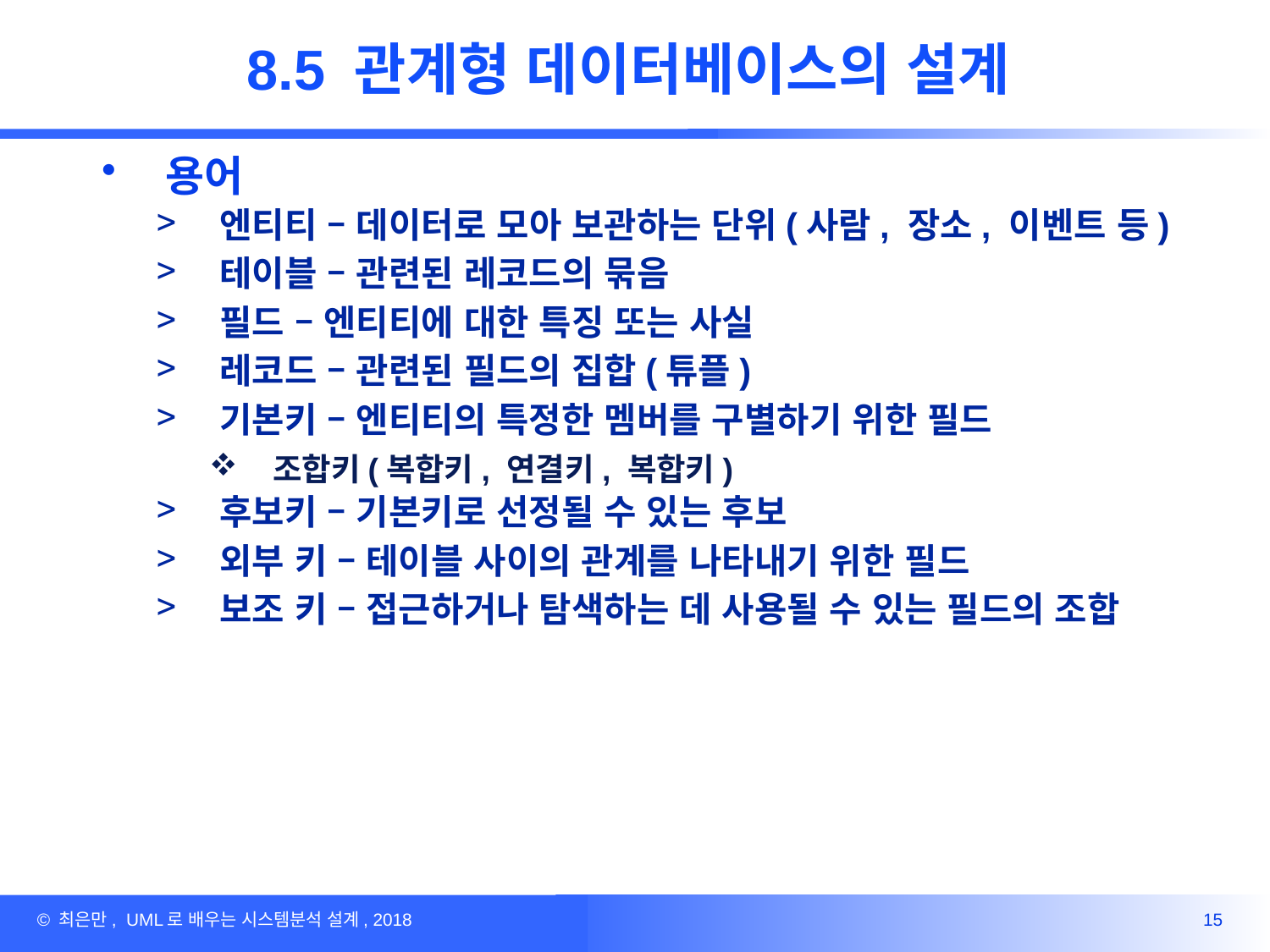

# 8.5 관계형 데이터베이스의 설계
용어
엔티티 – 데이터로 모아 보관하는 단위(사람, 장소, 이벤트 등)
테이블 – 관련된 레코드의 묶음
필드 – 엔티티에 대한 특징 또는 사실
레코드 – 관련된 필드의 집합(튜플)
기본키 – 엔티티의 특정한 멤버를 구별하기 위한 필드
조합키(복합키, 연결키, 복합키)
후보키 – 기본키로 선정될 수 있는 후보
외부 키 – 테이블 사이의 관계를 나타내기 위한 필드
보조 키 – 접근하거나 탐색하는 데 사용될 수 있는 필드의 조합